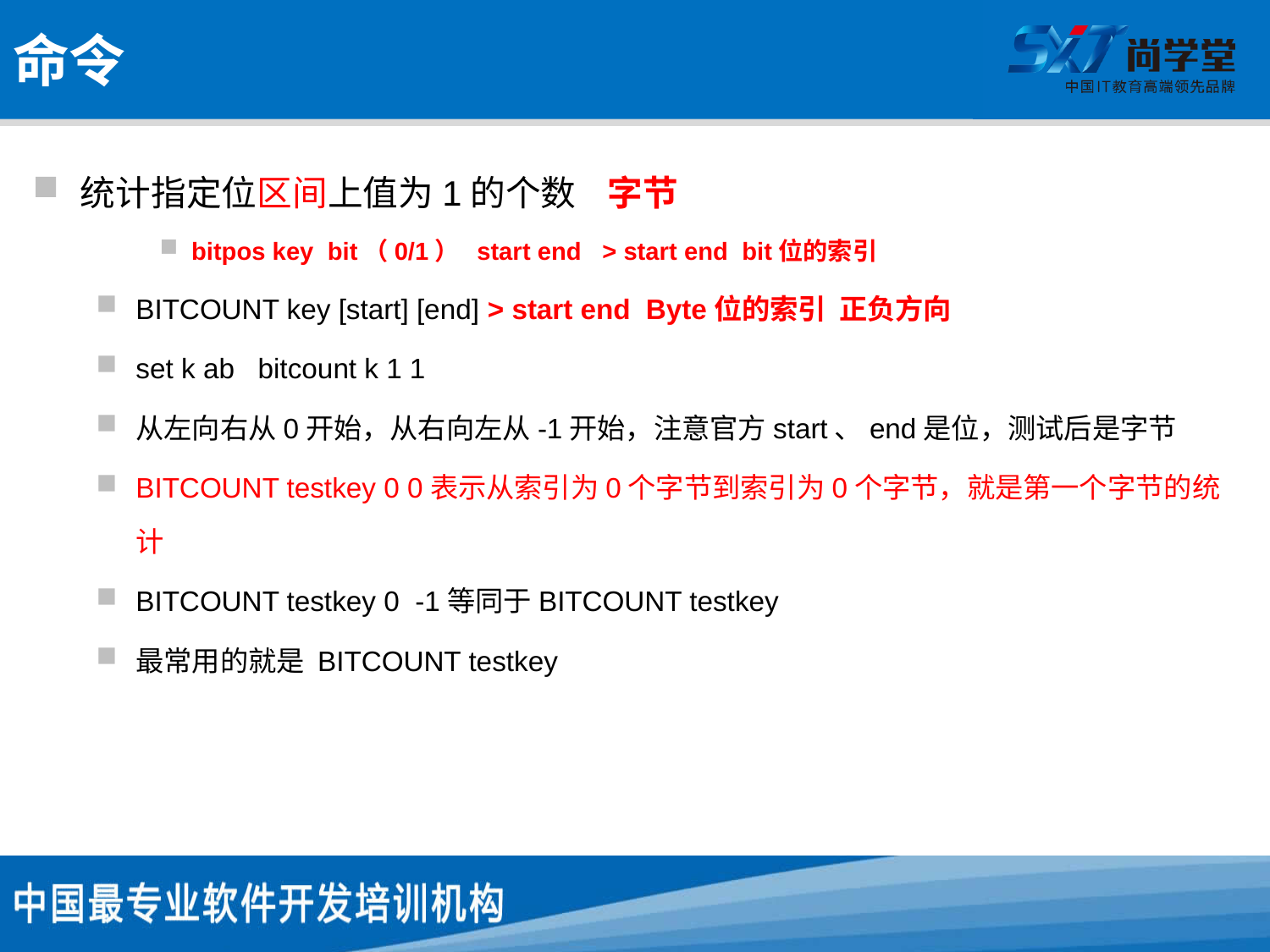

# 命令
统计指定位区间上值为1的个数    字节
bitpos key  bit（0/1）  start end   > start end  bit位的索引
BITCOUNT key [start] [end] > start end  Byte位的索引  正负方向
set k ab   bitcount k 1 1
从左向右从0开始，从右向左从-1开始，注意官方start、end是位，测试后是字节
BITCOUNT testkey 0 0表示从索引为0个字节到索引为0个字节，就是第一个字节的统计
BITCOUNT testkey 0  -1等同于BITCOUNT testkey
最常用的就是 BITCOUNT testkey